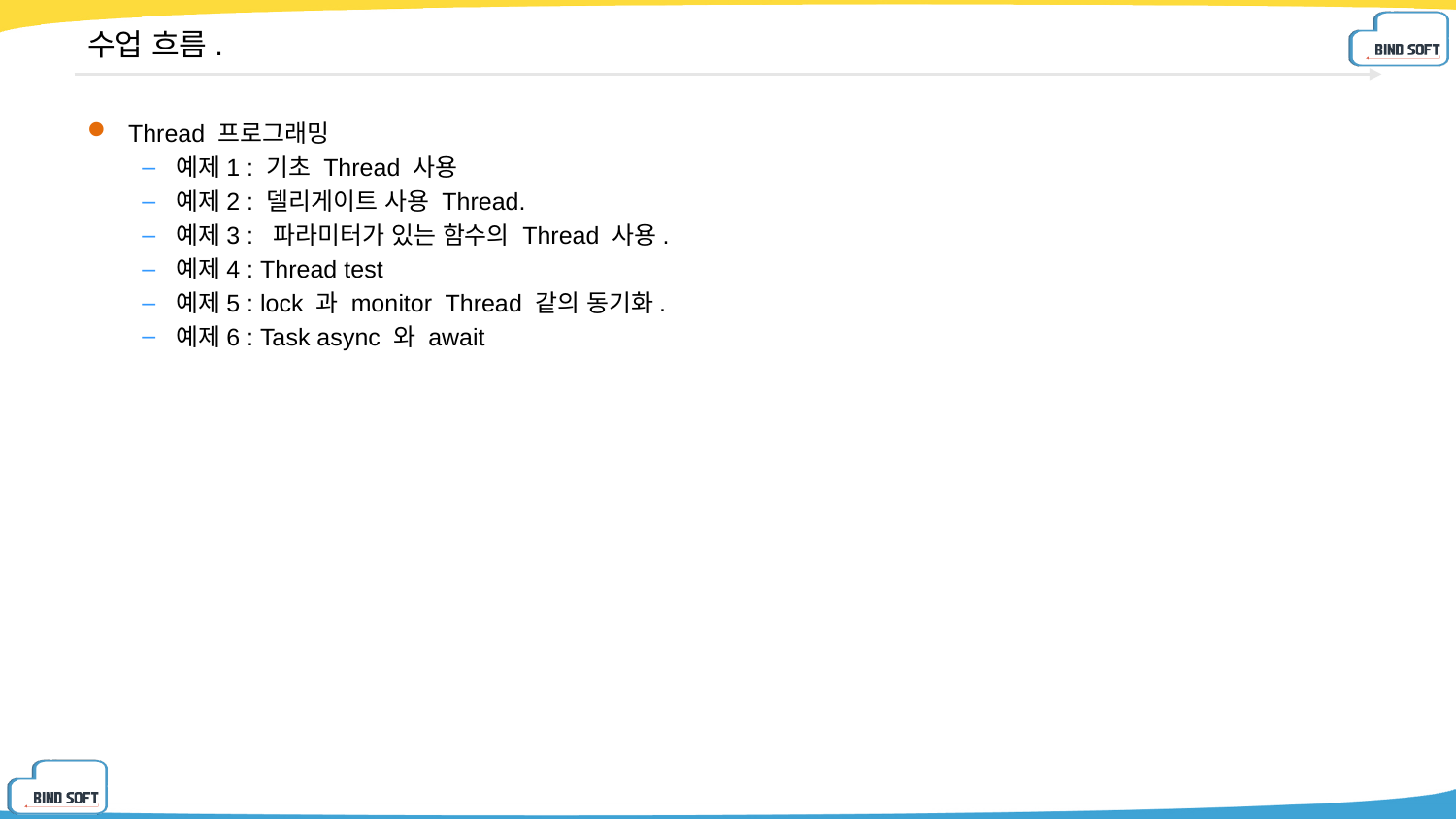

# 수업 흐름.
Thread 프로그래밍
예제1 : 기초 Thread 사용
예제2 : 델리게이트 사용 Thread.
예제3 :  파라미터가 있는 함수의 Thread 사용.
예제4 : Thread test
예제5 : lock 과 monitor  Thread 같의 동기화.
예제6 : Task async 와 await